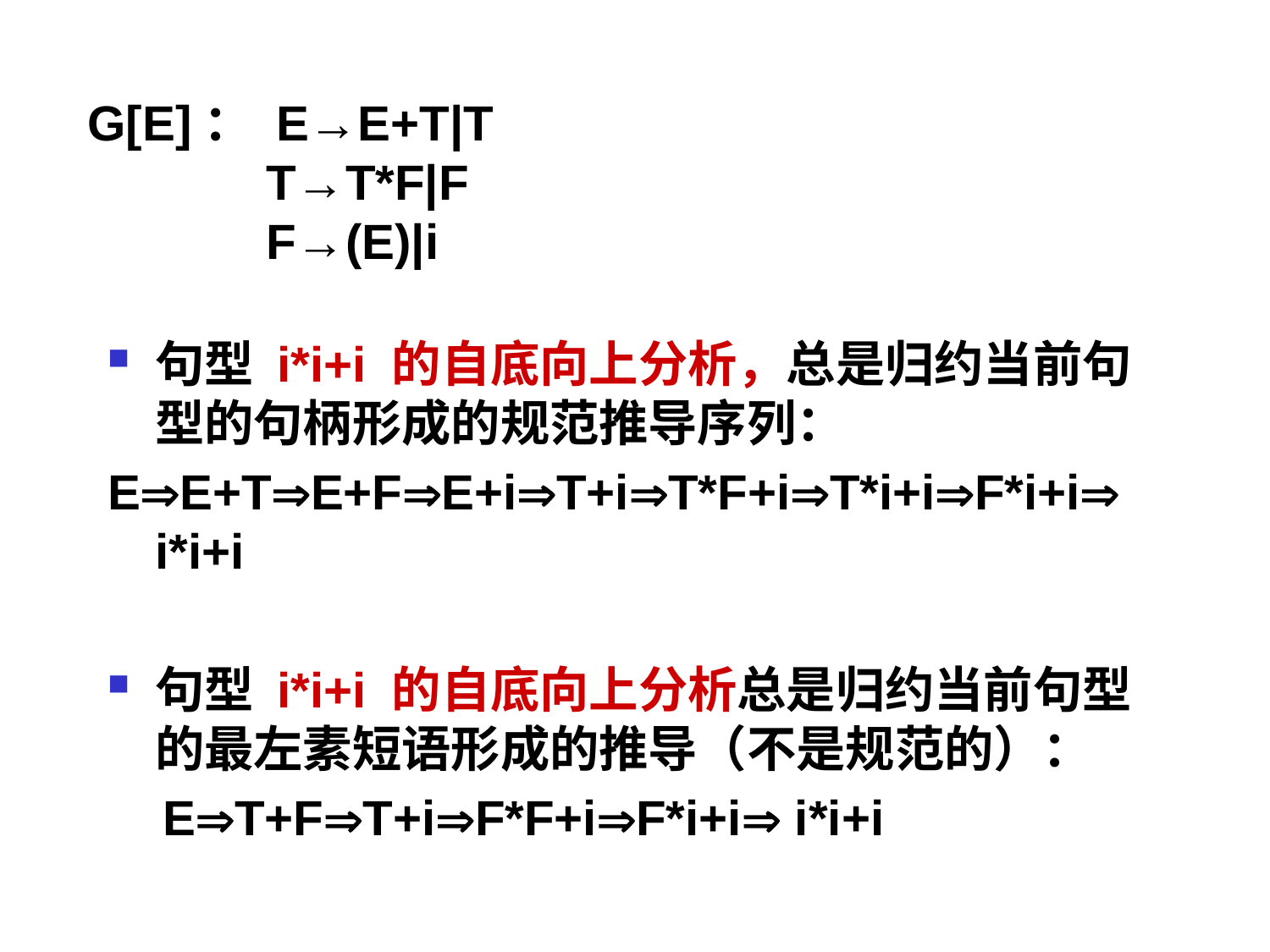

# G[E]： E→E+T|T T→T*F|F F→(E)|i
句型 i*i+i 的自底向上分析，总是归约当前句型的句柄形成的规范推导序列：
E⇒E+T⇒E+F⇒E+i⇒T+i⇒T*F+i⇒T*i+i⇒F*i+i⇒ i*i+i

句型 i*i+i 的自底向上分析总是归约当前句型的最左素短语形成的推导（不是规范的）：
    E⇒T+F⇒T+i⇒F*F+i⇒F*i+i⇒ i*i+i
41